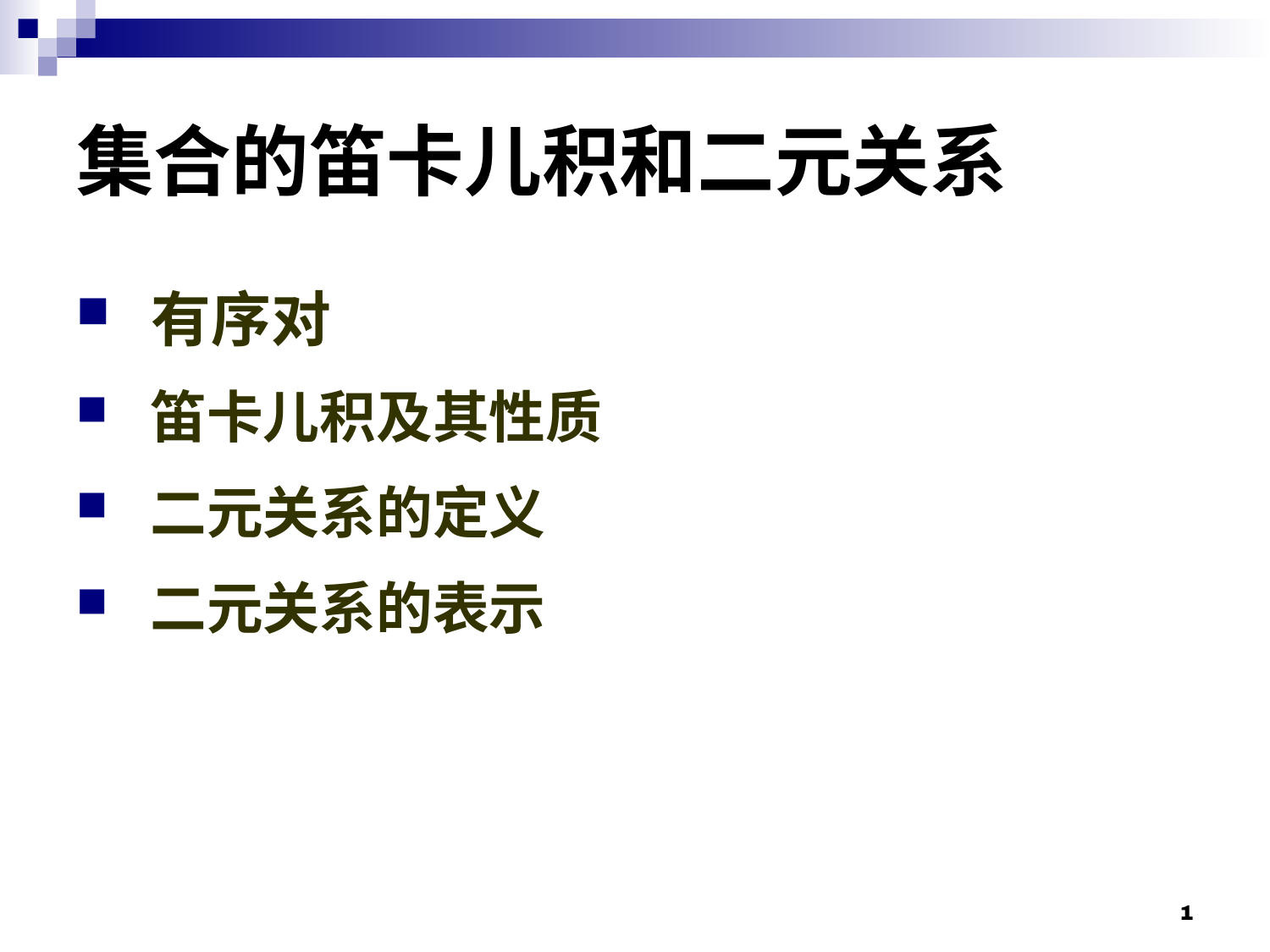

# 集合的笛卡儿积和二元关系
 有序对
 笛卡儿积及其性质
 二元关系的定义
 二元关系的表示

1